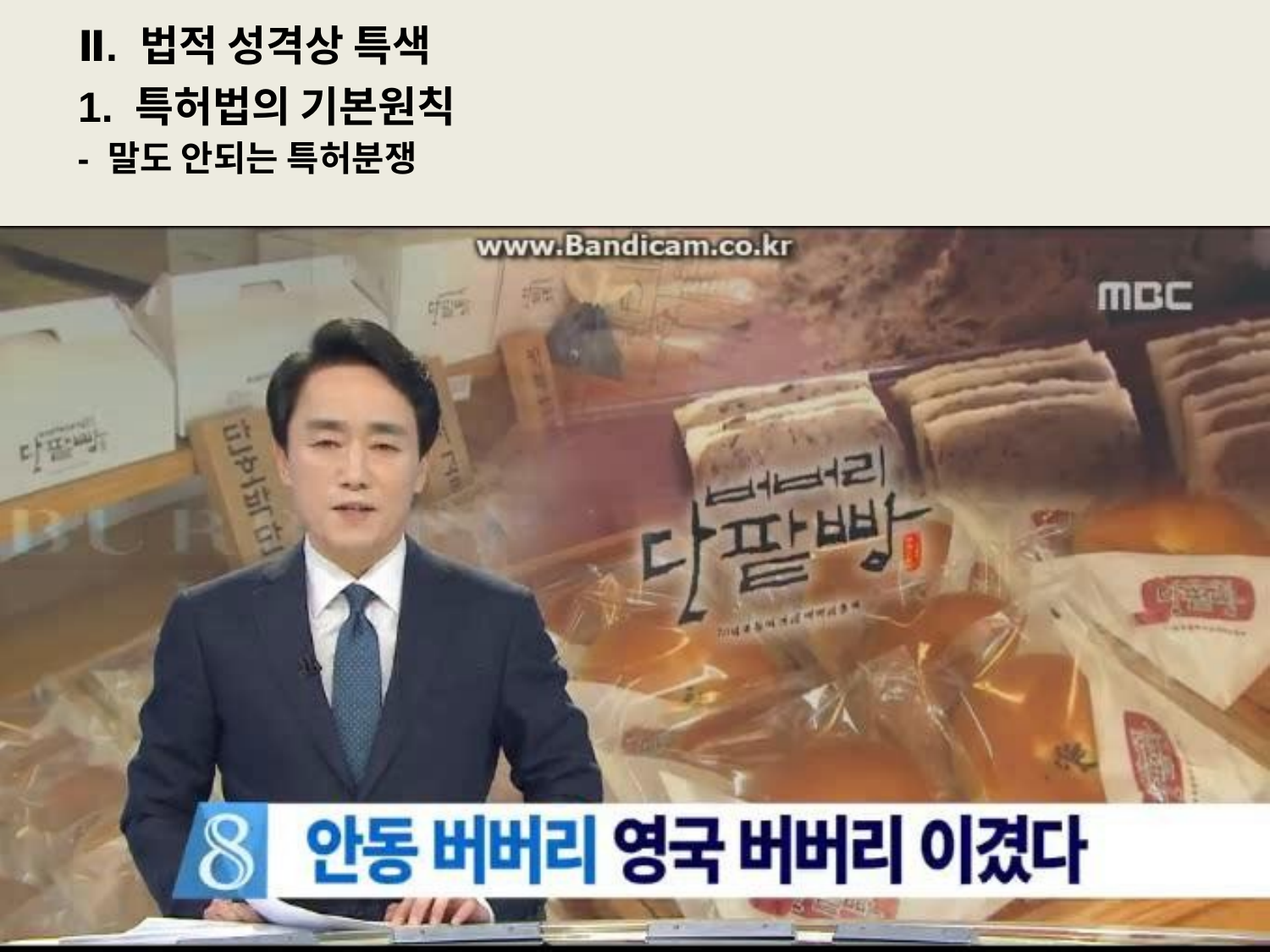

# Ⅱ. 법적 성격상 특색
1. 특허법의 기본원칙
- 말도 안되는 특허분쟁